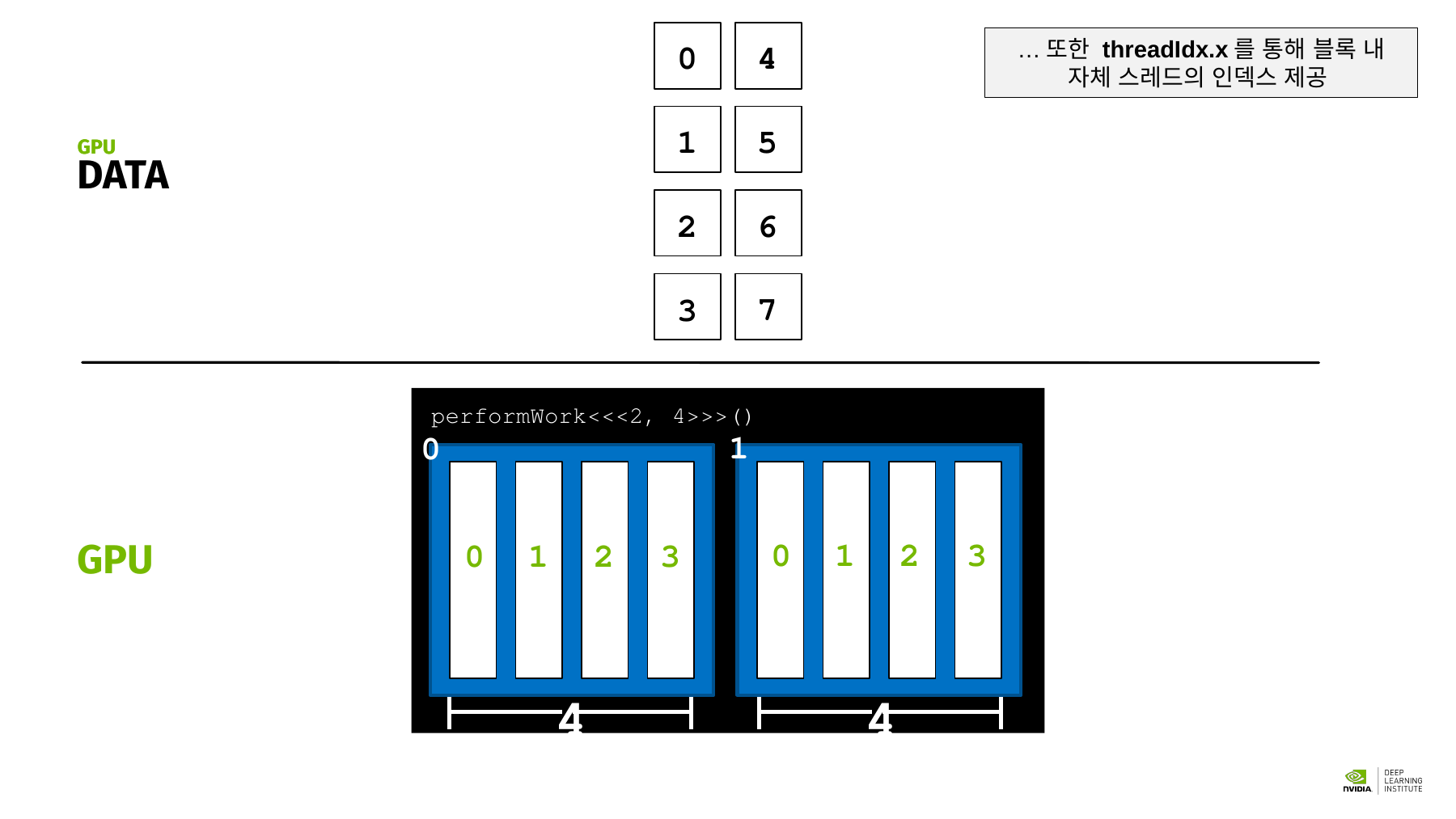

…또한 threadIdx.x를 통해 블록 내 자체 스레드의 인덱스 제공
4
5
6
7
0
1
2
3
GPU
GPU
DATA

performWork<<<2, 4>>>()

1
0
0
1
2
3
0
1
2
3
GPU
4
4